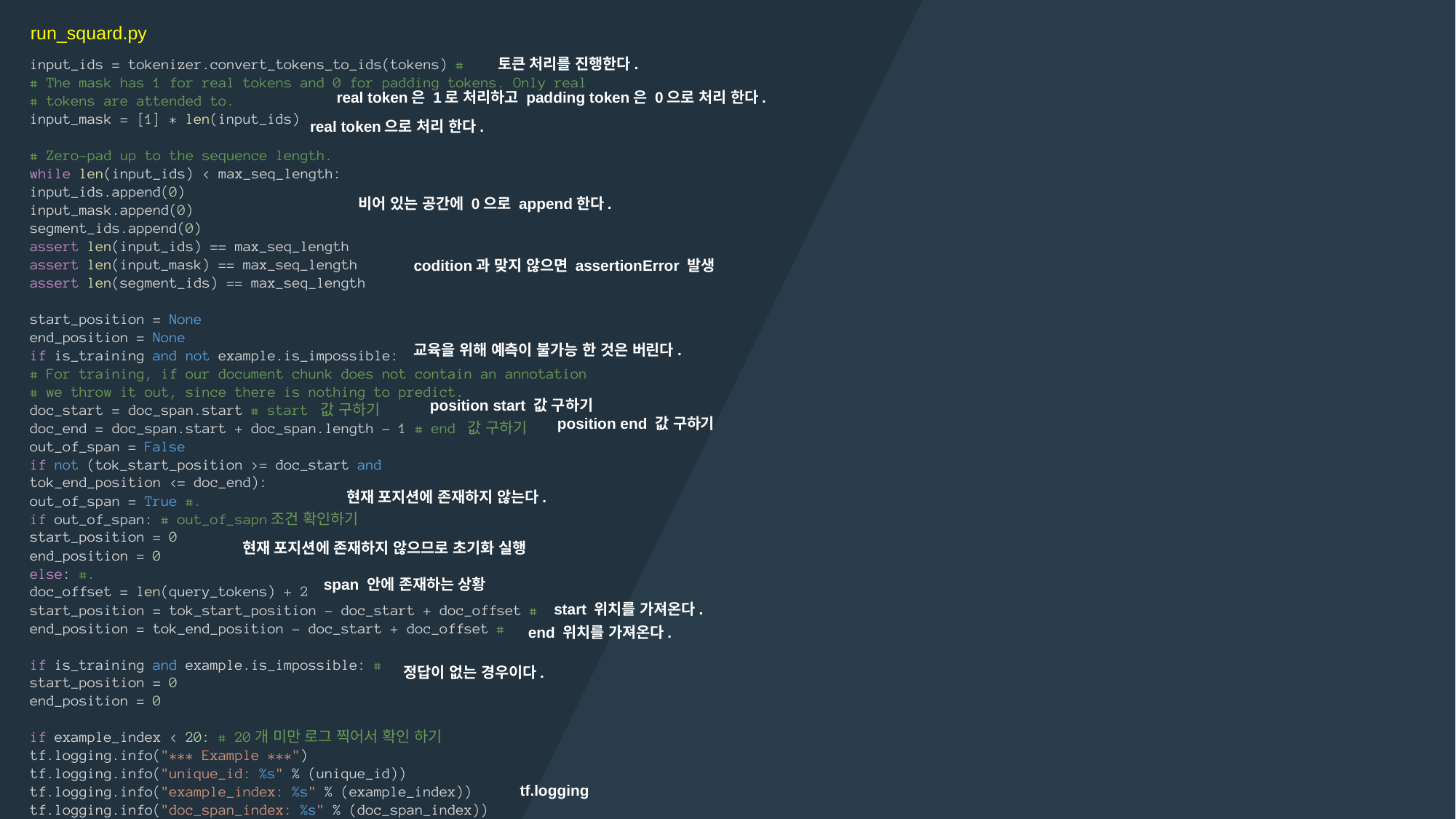

run_squard.py
input_ids = tokenizer.convert_tokens_to_ids(tokens) #
# The mask has 1 for real tokens and 0 for padding tokens. Only real
# tokens are attended to.
input_mask = [1] * len(input_ids)
# Zero-pad up to the sequence length.
while len(input_ids) < max_seq_length:
input_ids.append(0)
input_mask.append(0)
segment_ids.append(0)
assert len(input_ids) == max_seq_length
assert len(input_mask) == max_seq_length
assert len(segment_ids) == max_seq_length
start_position = None
end_position = None
if is_training and not example.is_impossible:
# For training, if our document chunk does not contain an annotation
# we throw it out, since there is nothing to predict.
doc_start = doc_span.start # start 값 구하기
doc_end = doc_span.start + doc_span.length - 1 # end 값 구하기
out_of_span = False
if not (tok_start_position >= doc_start and
tok_end_position <= doc_end):
out_of_span = True #.
if out_of_span: # out_of_sapn조건 확인하기
start_position = 0
end_position = 0
else: #.
doc_offset = len(query_tokens) + 2
start_position = tok_start_position - doc_start + doc_offset #
end_position = tok_end_position - doc_start + doc_offset #
if is_training and example.is_impossible: #
start_position = 0
end_position = 0
if example_index < 20: # 20개 미만 로그 찍어서 확인 하기
tf.logging.info("*** Example ***")
tf.logging.info("unique_id: %s" % (unique_id))
tf.logging.info("example_index: %s" % (example_index))
tf.logging.info("doc_span_index: %s" % (doc_span_index))
토큰 처리를 진행한다.
real token은 1로 처리하고 padding token은 0으로 처리 한다.
real token으로 처리 한다.
비어 있는 공간에 0으로 append한다.
codition과 맞지 않으면 assertionError 발생
교육을 위해 예측이 불가능 한 것은 버린다.
position start 값 구하기
position end 값 구하기

현재 포지션에 존재하지 않는다.
현재 포지션에 존재하지 않으므로 초기화 실행
span 안에 존재하는 상황
start 위치를 가져온다.
end 위치를 가져온다.
정답이 없는 경우이다.
tf.logging